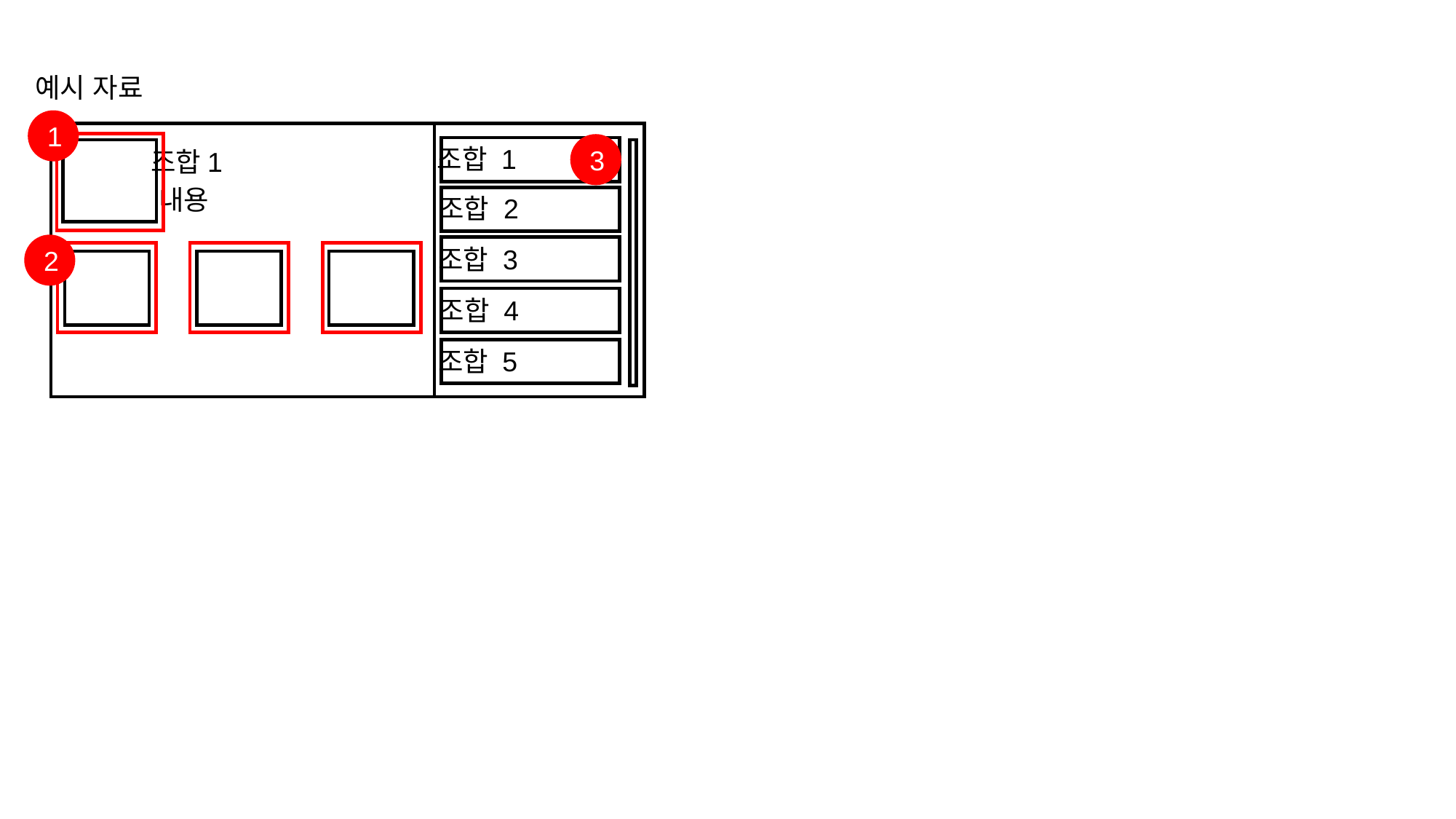

예시 자료
1

3
조합 1

조합1

내용
조합 2

2
조합 3

조합 4

조합 5